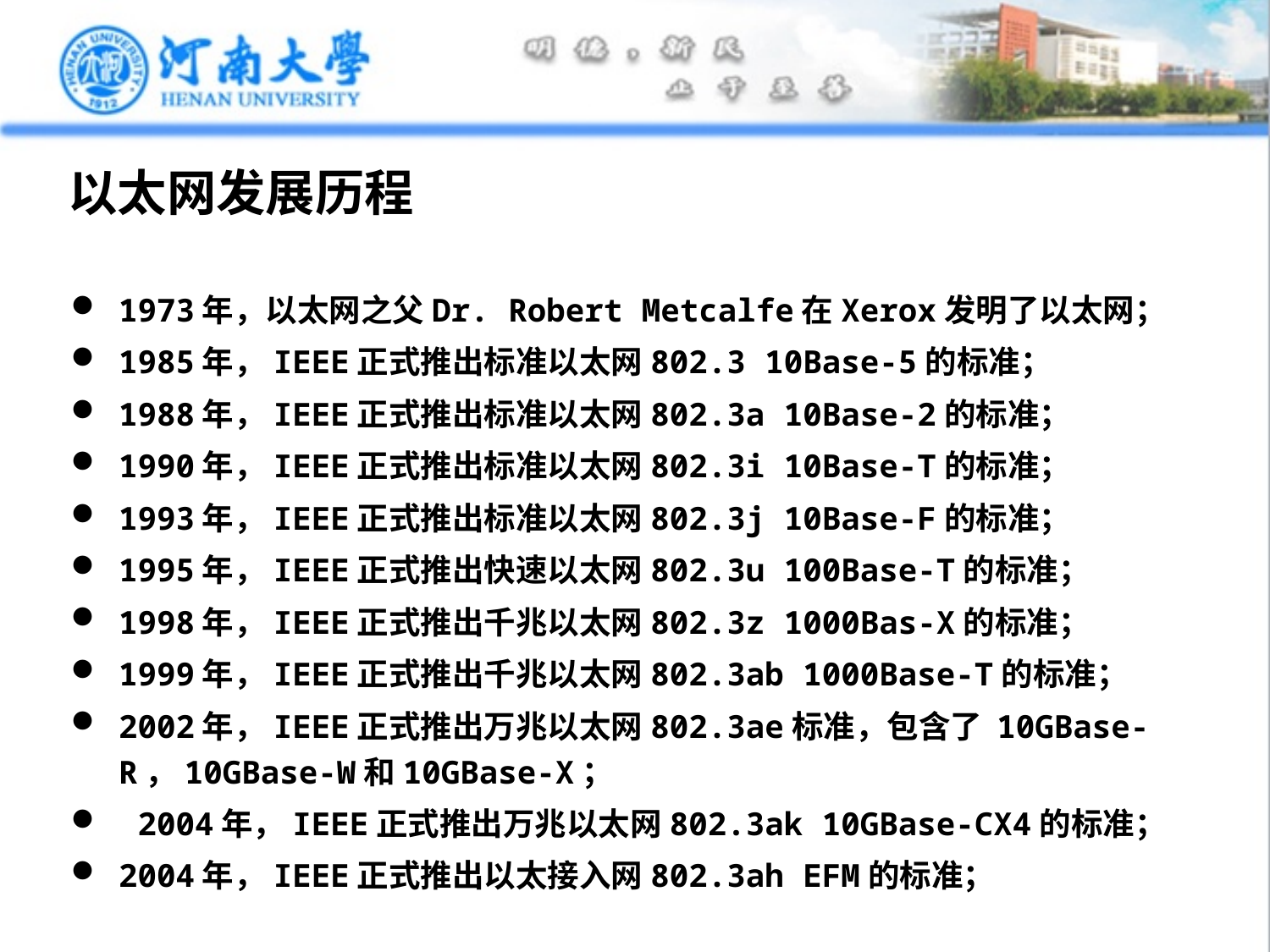

# 以太网发展历程
1973年，以太网之父Dr. Robert Metcalfe在Xerox发明了以太网；
1985年，IEEE正式推出标准以太网802.3 10Base-5的标准；
1988年，IEEE正式推出标准以太网802.3a 10Base-2的标准；
1990年，IEEE正式推出标准以太网802.3i 10Base-T的标准；
1993年，IEEE正式推出标准以太网802.3j 10Base-F的标准；
1995年，IEEE正式推出快速以太网802.3u 100Base-T的标准；
1998年，IEEE正式推出千兆以太网802.3z 1000Bas-X的标准；
1999年，IEEE正式推出千兆以太网802.3ab 1000Base-T的标准；
2002年，IEEE正式推出万兆以太网802.3ae标准，包含了 10GBase-R，10GBase-W和10GBase-X；
 2004年，IEEE正式推出万兆以太网802.3ak 10GBase-CX4的标准；
2004年，IEEE正式推出以太接入网802.3ah EFM的标准；